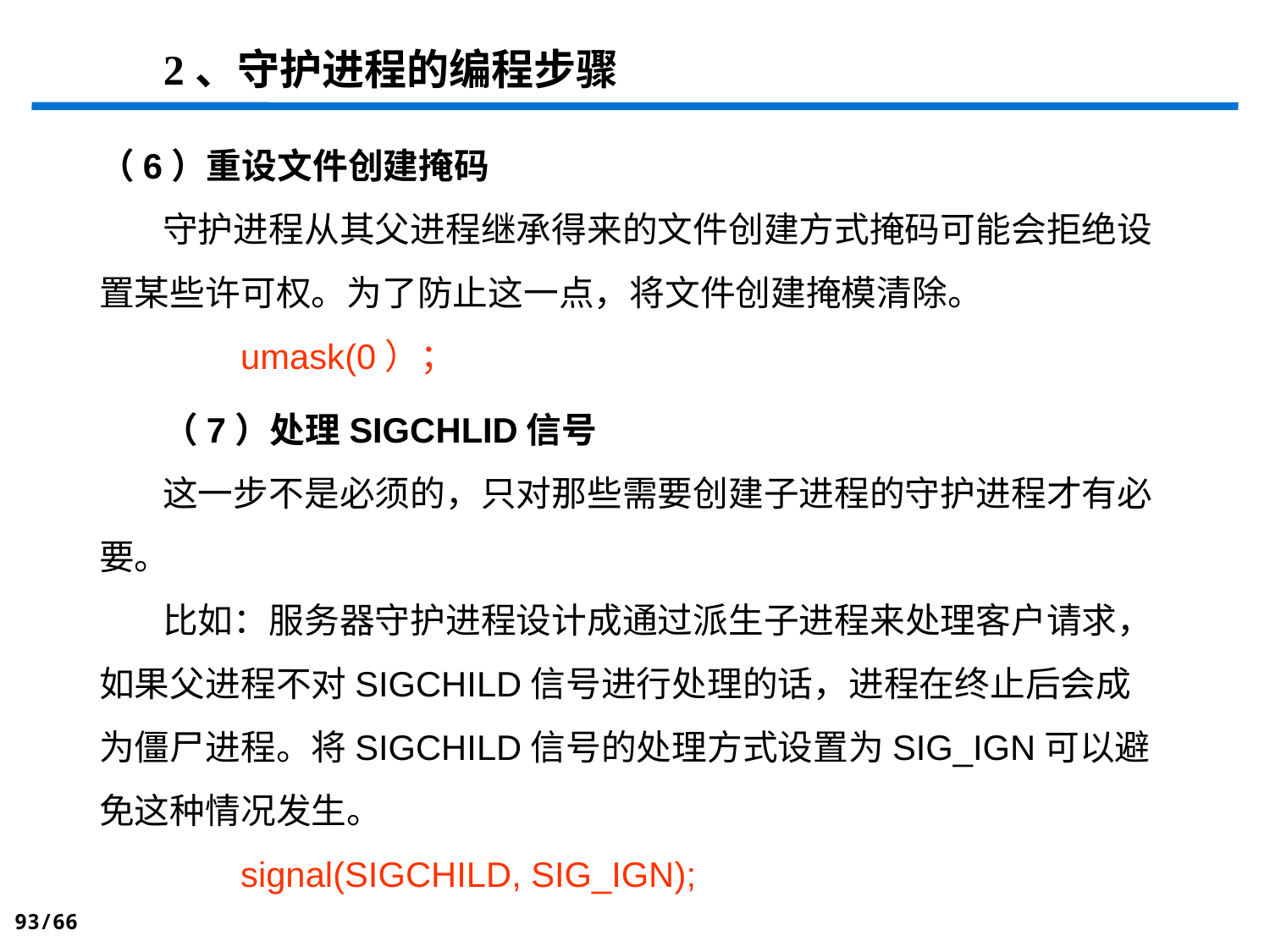

2、守护进程的编程步骤
（6）重设文件创建掩码
守护进程从其父进程继承得来的文件创建方式掩码可能会拒绝设置某些许可权。为了防止这一点，将文件创建掩模清除。
        umask(0）；
（7）处理SIGCHLID信号
这一步不是必须的，只对那些需要创建子进程的守护进程才有必要。
比如：服务器守护进程设计成通过派生子进程来处理客户请求，如果父进程不对SIGCHILD信号进行处理的话，进程在终止后会成为僵尸进程。将SIGCHILD信号的处理方式设置为SIG_IGN可以避免这种情况发生。
        signal(SIGCHILD, SIG_IGN);